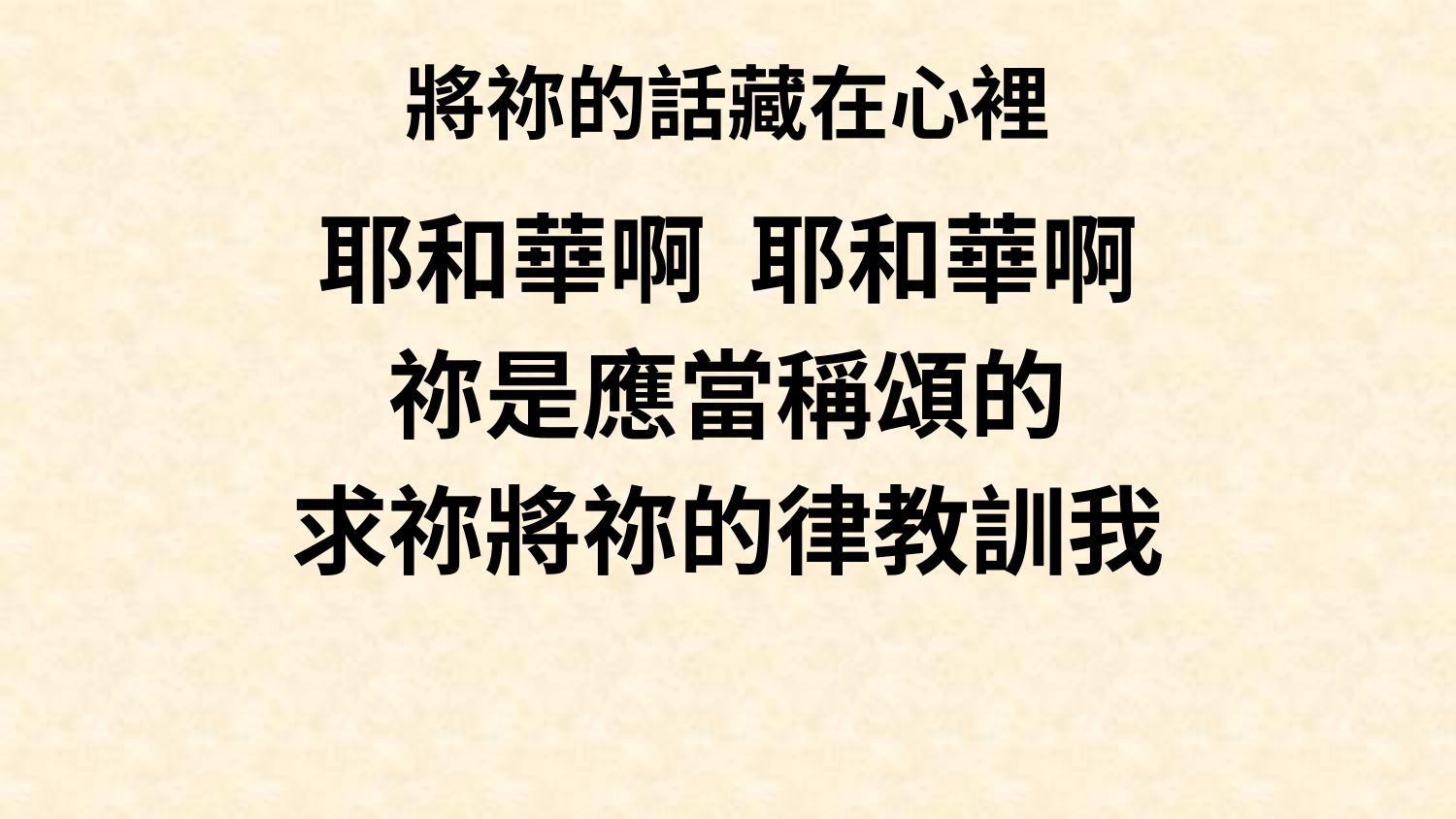

# 將祢的話藏在心裡
耶和華啊  耶和華啊
祢是應當稱頌的
求祢將祢的律教訓我